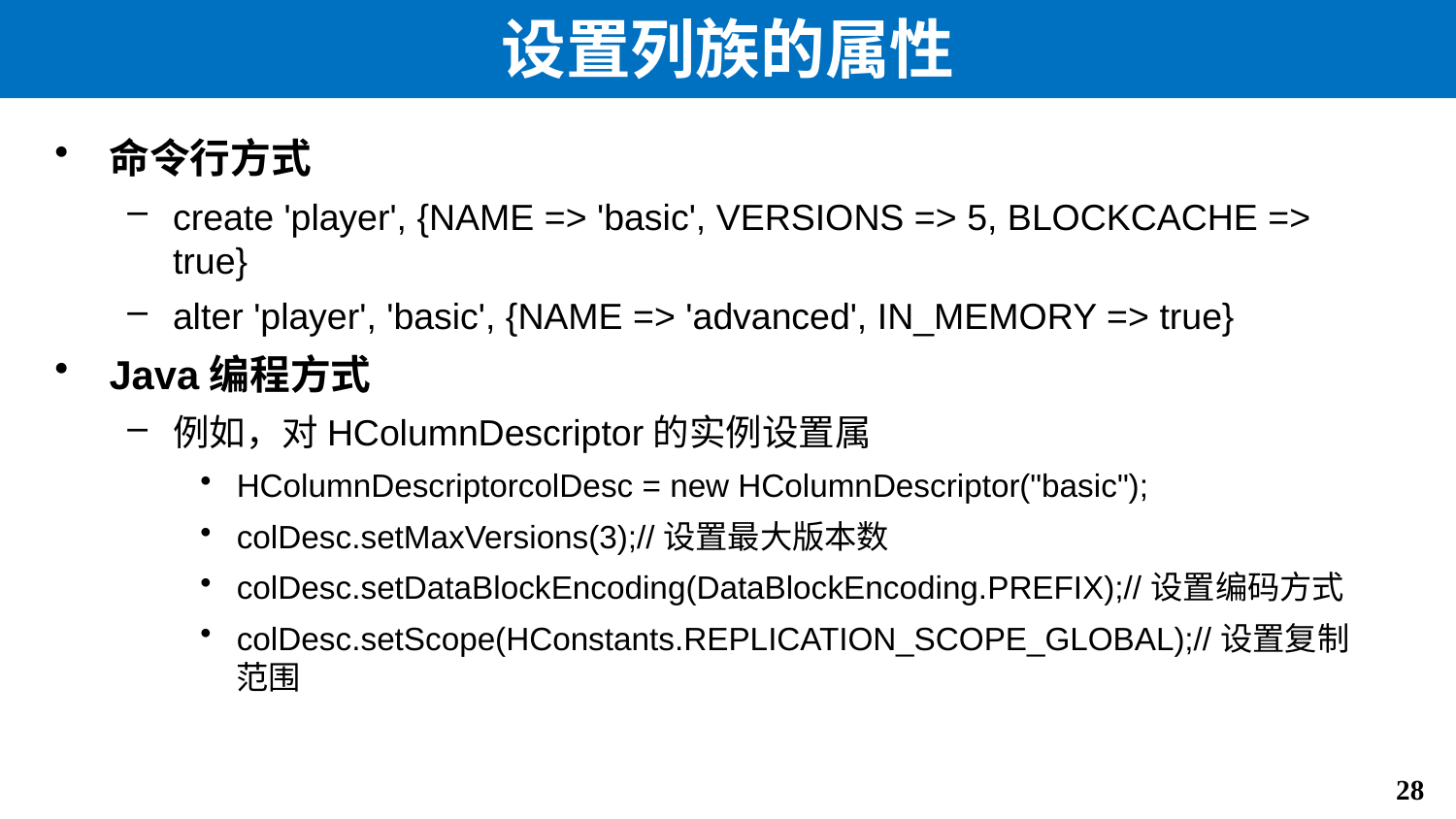

# 设置列族的属性
命令行方式
create 'player', {NAME => 'basic', VERSIONS => 5, BLOCKCACHE => true}
alter 'player', 'basic', {NAME => 'advanced', IN_MEMORY => true}
Java编程方式
例如，对HColumnDescriptor的实例设置属
HColumnDescriptorcolDesc = new HColumnDescriptor("basic");
colDesc.setMaxVersions(3);//设置最大版本数
colDesc.setDataBlockEncoding(DataBlockEncoding.PREFIX);//设置编码方式
colDesc.setScope(HConstants.REPLICATION_SCOPE_GLOBAL);//设置复制范围